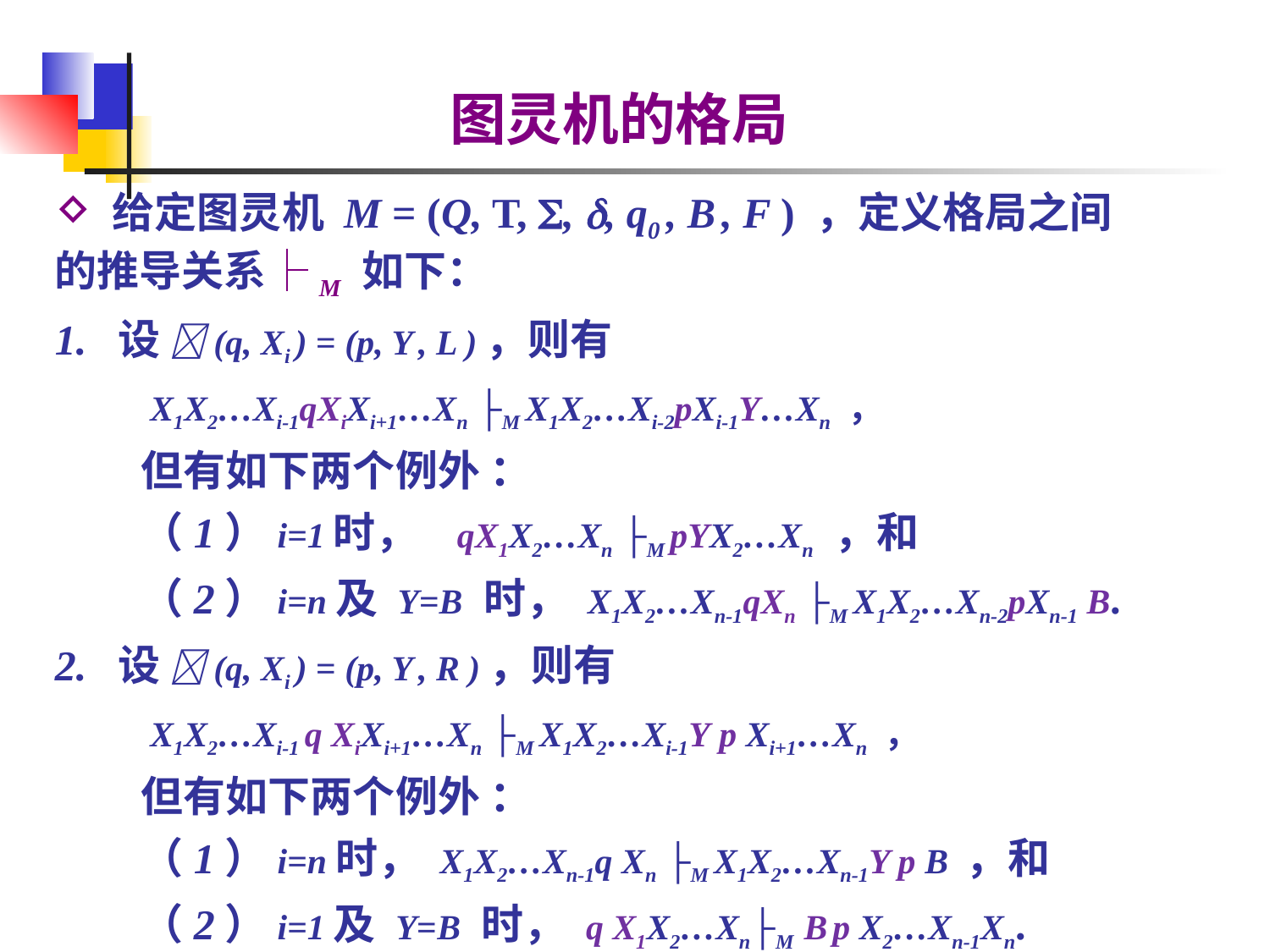

图灵机的格局
 给定图灵机 M = (Q, T, Σ, δ, q0 , B , F ) ，定义格局之间的推导关系├M 如下：
1.  设 δ(q, Xi ) = (p, Y , L )，则有
         X1X2…Xi-1qXiXi+1…Xn ├M X1X2…Xi-2pXi-1Y…Xn ，
        但有如下两个例外 ：
        （1）i=1时，   qX1X2…Xn ├M pYX2…Xn ，和
        （2）i=n及 Y=B 时， X1X2…Xn-1qXn ├M X1X2…Xn-2pXn-1 B.
2.  设 δ(q, Xi ) = (p, Y , R )，则有
         X1X2…Xi-1 q XiXi+1…Xn ├M X1X2…Xi-1Y p Xi+1…Xn ，
        但有如下两个例外 ：
        （1）i=n时， X1X2…Xn-1q Xn ├M X1X2…Xn-1Y p B ，和
        （2）i=1及 Y=B 时， q X1X2…Xn├M  B p X2…Xn-1Xn.
8